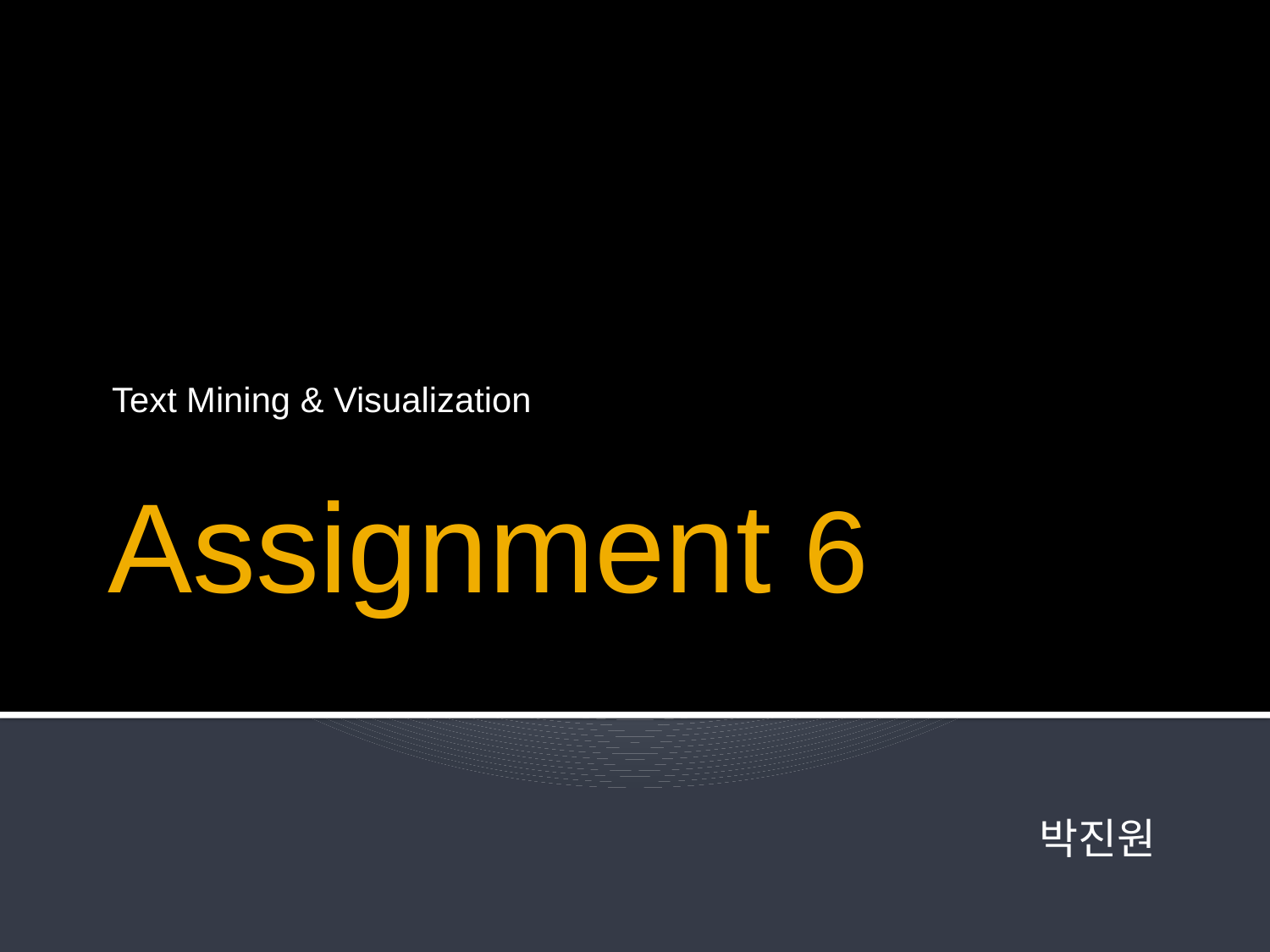

Text Mining & Visualization

# Assignment 6
박진원